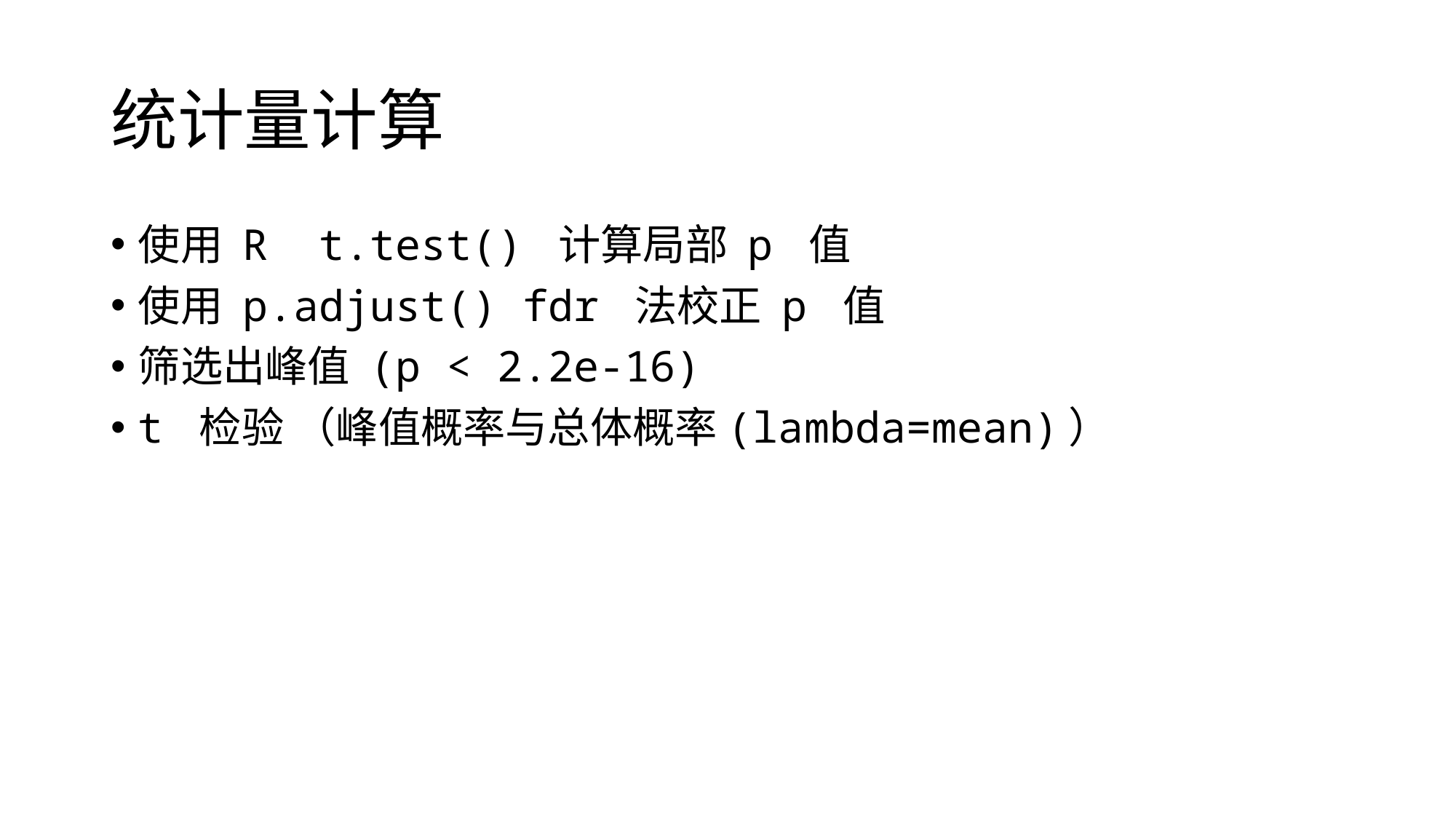

# 统计量计算
使用 R  t.test() 计算局部 p 值
使用 p.adjust() fdr 法校正 p 值
筛选出峰值 (p < 2.2e-16)
t 检验 （峰值概率与总体概率(lambda=mean)）